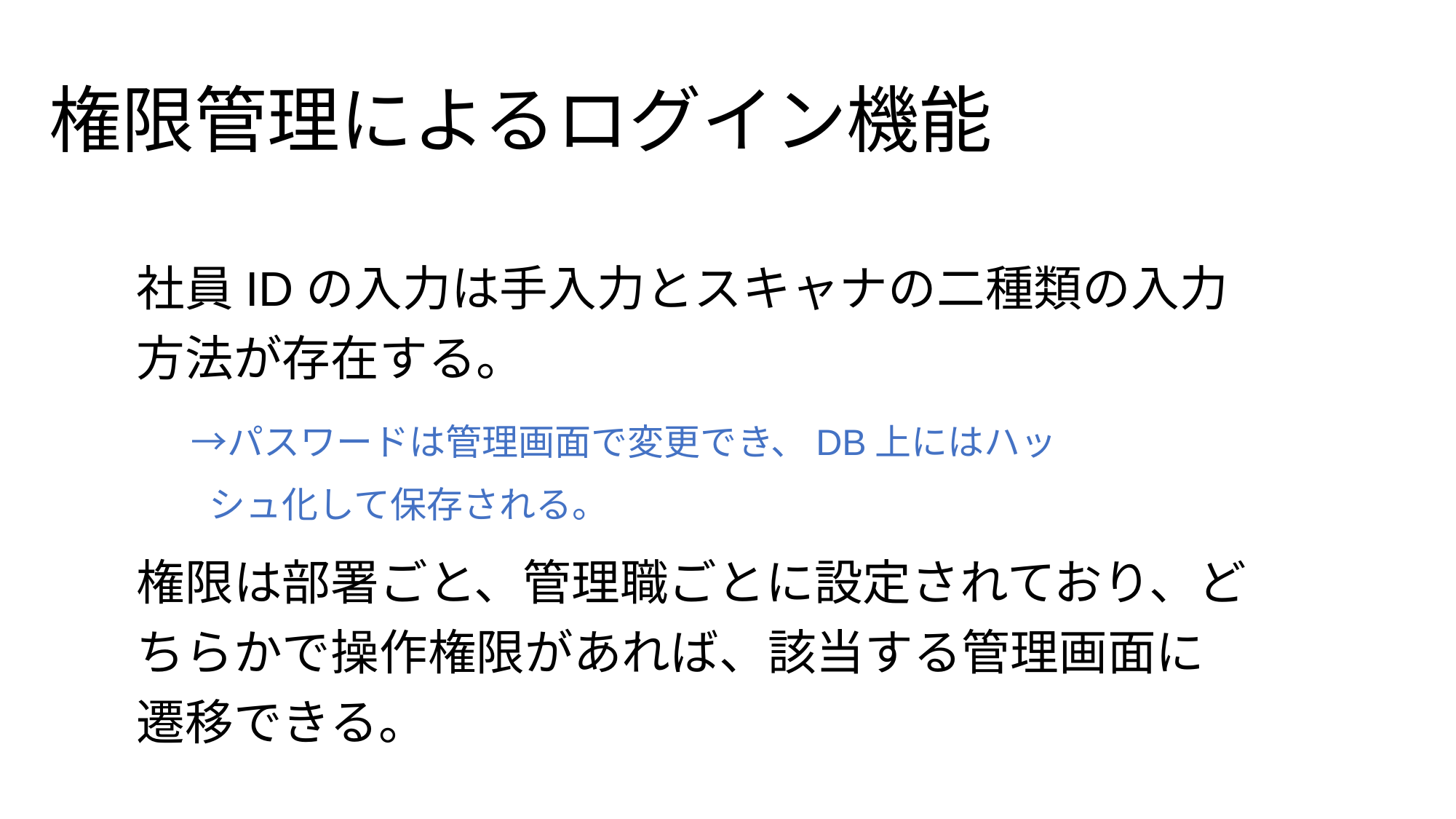

# 権限管理によるログイン機能
社員IDの入力は手入力とスキャナの二種類の入力方法が存在する。
　→パスワードは管理画面で変更でき、DB上にはハッ
　　シュ化して保存される。
権限は部署ごと、管理職ごとに設定されており、どちらかで操作権限があれば、該当する管理画面に遷移できる。